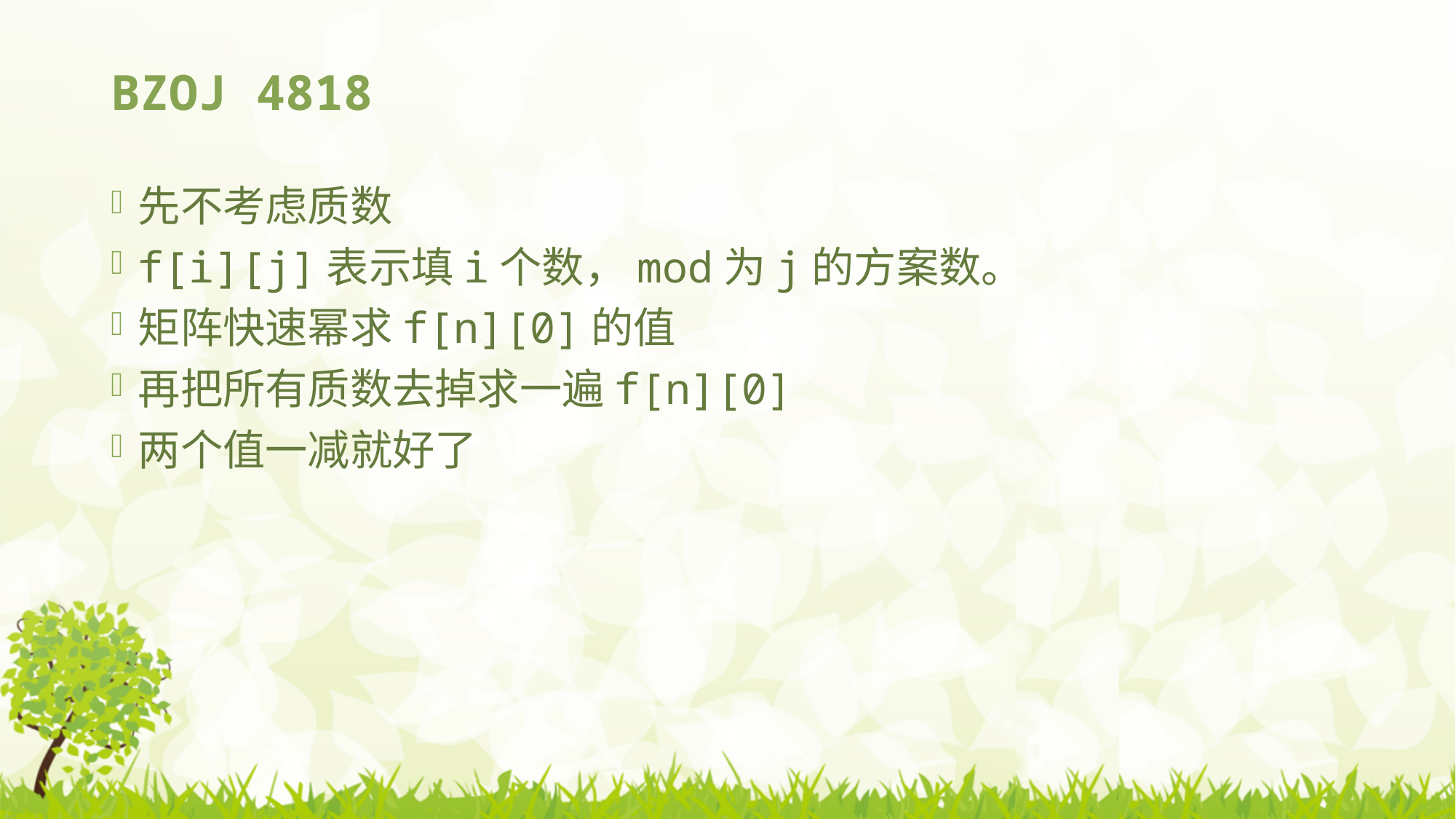

# BZOJ 4818
先不考虑质数
f[i][j]表示填i个数，mod为j的方案数。
矩阵快速幂求f[n][0]的值
再把所有质数去掉求一遍f[n][0]
两个值一减就好了